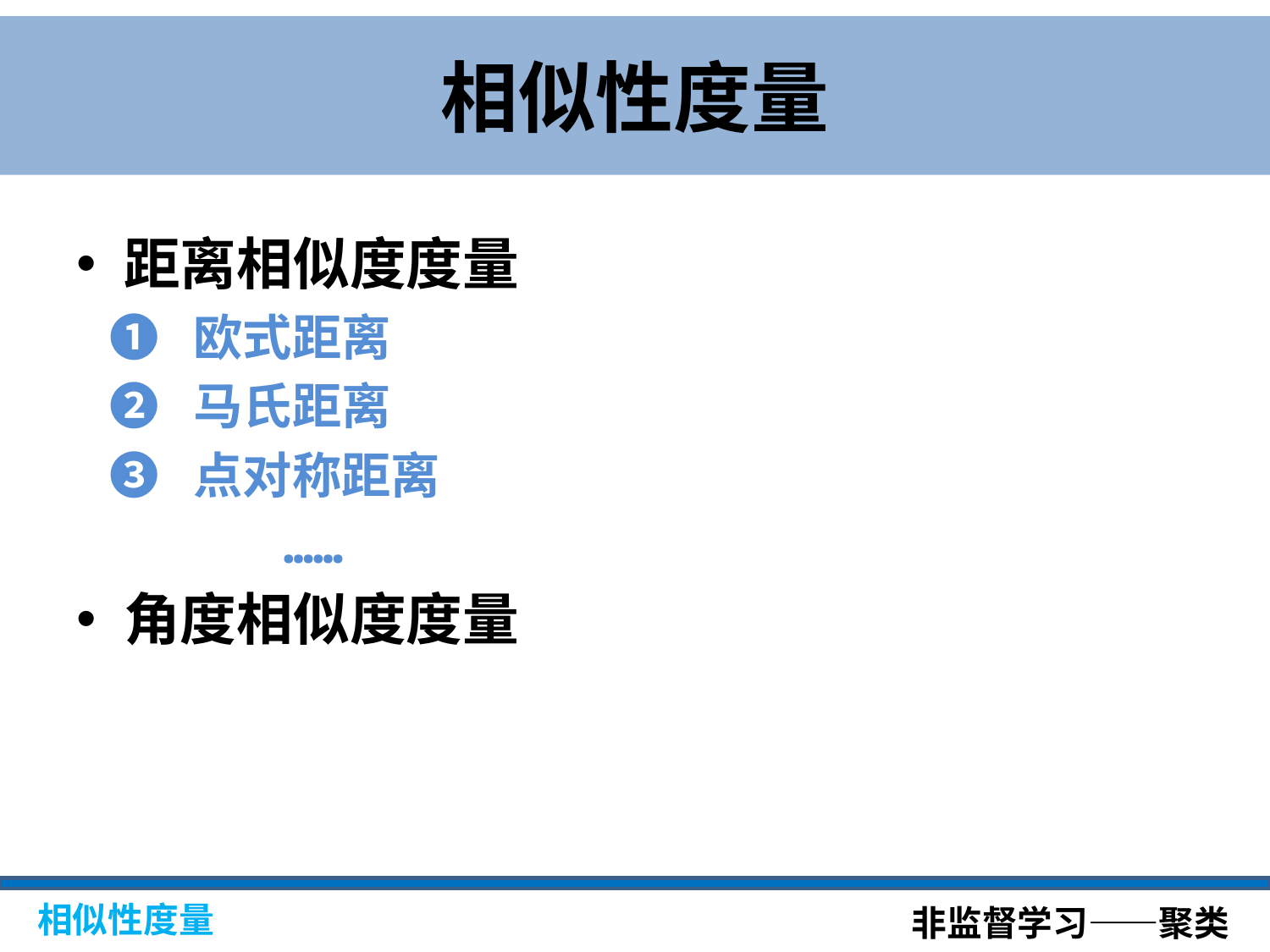

# 相似性度量
距离相似度度量
   ❶  欧式距离
   ❷  马氏距离
   ❸  点对称距离
       ……
角度相似度度量

非监督学习——聚类
相似性度量